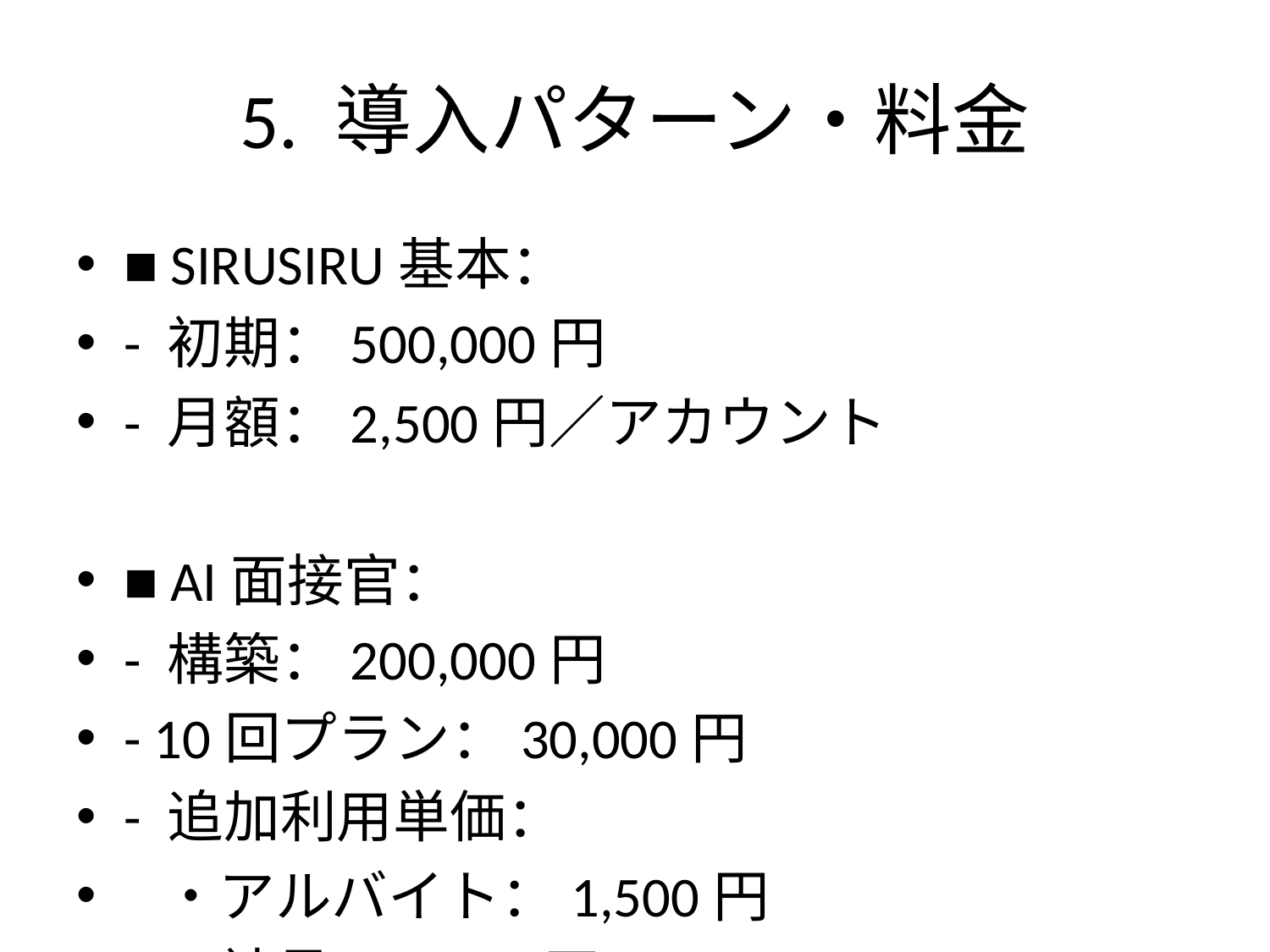

# 5. 導入パターン・料金
■ SIRUSIRU基本：
- 初期：500,000円
- 月額：2,500円／アカウント

■ AI面接官：
- 構築：200,000円
- 10回プラン：30,000円
- 追加利用単価：
  ・アルバイト：1,500円
  ・社員：4,500円

■ オプション：
- アバター：700,000円
- アニメ：200,000円〜
- ロゴ演出：200,000円